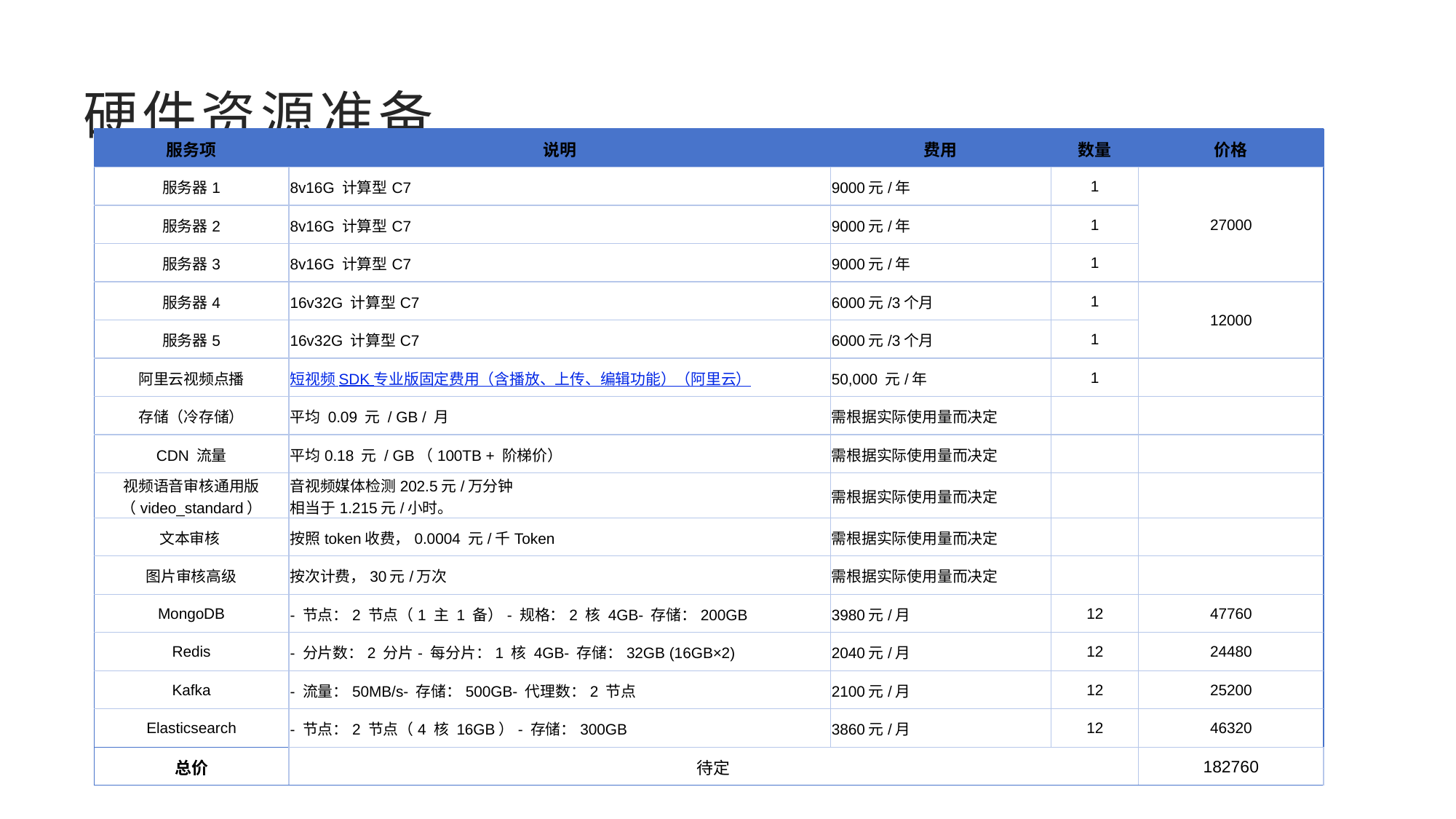

# 硬件资源准备
| 服务项 | 说明 | 费用 | 数量 | 价格 |
| --- | --- | --- | --- | --- |
| 服务器1 | 8v16G 计算型C7 | 9000元/年 | 1 | 27000 |
| 服务器2 | 8v16G 计算型C7 | 9000元/年 | 1 |  |
| 服务器3 | 8v16G 计算型C7 | 9000元/年 | 1 |  |
| 服务器4 | 16v32G 计算型C7 | 6000元/3个月 | 1 | 12000 |
| 服务器5 | 16v32G 计算型C7 | 6000元/3个月 | 1 |  |
| 阿里云视频点播 | 短视频 SDK 专业版固定费用（含播放、上传、编辑功能）（阿里云） | 50,000 元/年 | 1 |  |
| 存储（冷存储） | 平均 0.09 元 / GB / 月 | 需根据实际使用量而决定 |  |  |
| CDN 流量 | 平均0.18 元 / GB（100TB + 阶梯价） | 需根据实际使用量而决定 |  |  |
| 视频语音审核通用版（video\_standard） | 音视频媒体检测202.5元/万分钟 相当于1.215元/小时。 | 需根据实际使用量而决定 |  |  |
| 文本审核 | 按照token收费，0.0004 元/千Token | 需根据实际使用量而决定 |  |  |
| 图片审核高级 | 按次计费，30元/万次 | 需根据实际使用量而决定 |  |  |
| MongoDB | - 节点：2 节点（1 主 1 备）- 规格：2 核 4GB- 存储：200GB | 3980元/月 | 12 | 47760 |
| Redis | - 分片数：2 分片- 每分片：1 核 4GB- 存储：32GB (16GB×2) | 2040元/月 | 12 | 24480 |
| Kafka | - 流量：50MB/s- 存储：500GB- 代理数：2 节点 | 2100元/月 | 12 | 25200 |
| Elasticsearch | - 节点：2 节点（4 核 16GB）- 存储：300GB | 3860元/月 | 12 | 46320 |
| 总价 | 待定 |  |  | 182760 |